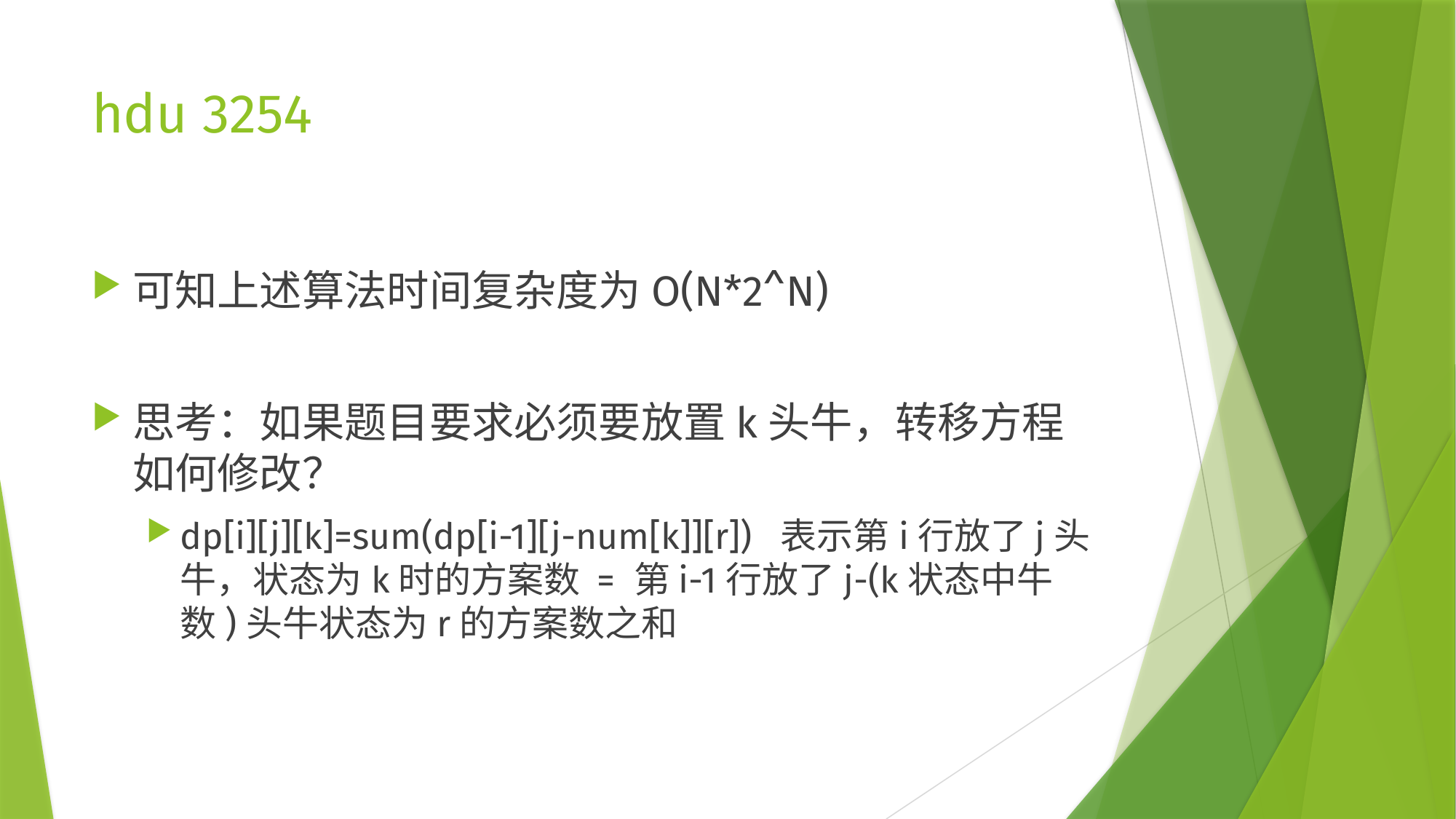

# hdu 3254
可知上述算法时间复杂度为O(N*2^N)

思考：如果题目要求必须要放置k头牛，转移方程如何修改？
dp[i][j][k]=sum(dp[i-1][j-num[k]][r])  表示第i行放了j头牛，状态为k时的方案数 = 第i-1行放了j-(k状态中牛数)头牛状态为r的方案数之和